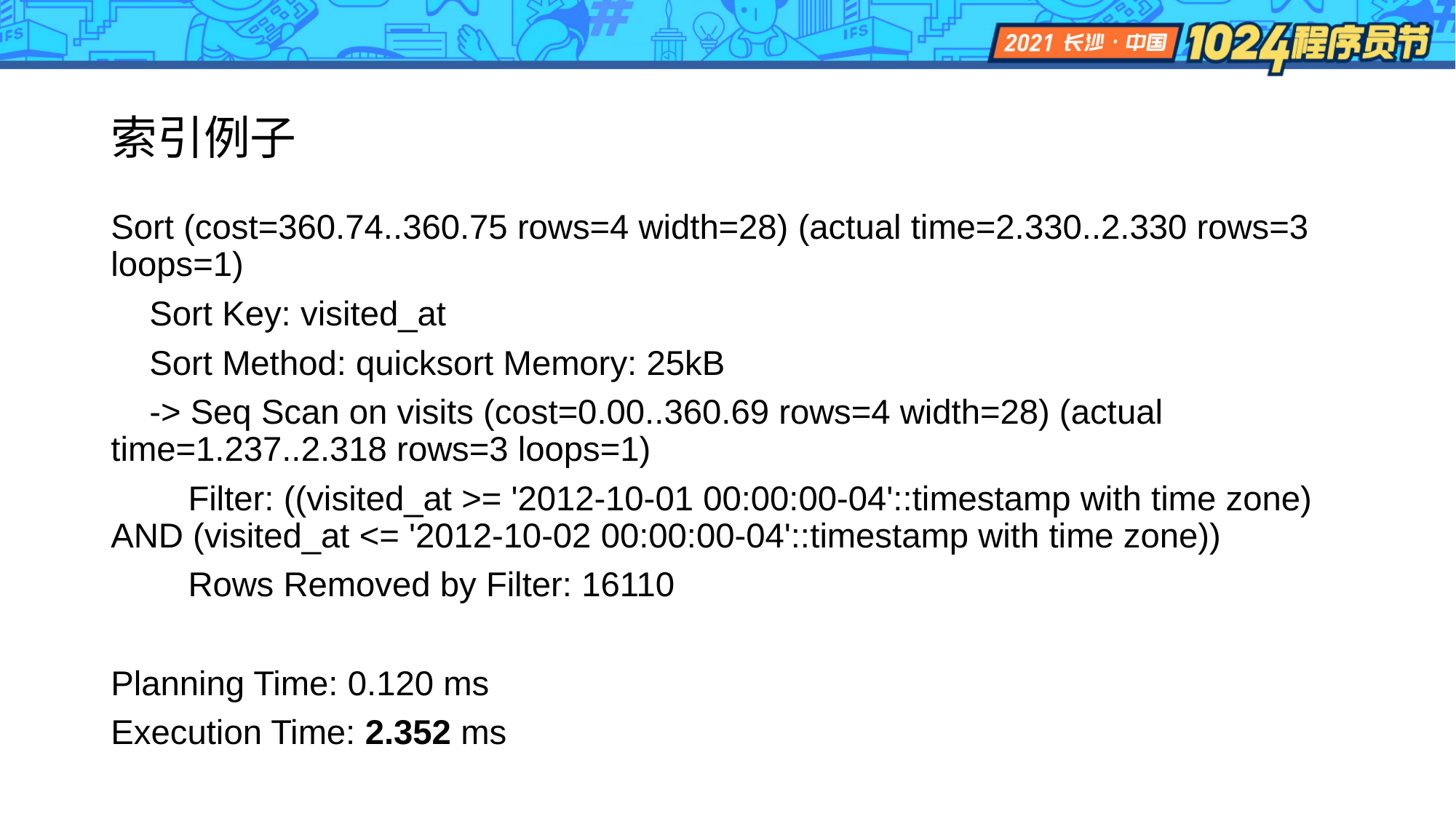

# 索引例子
Sort (cost=360.74..360.75 rows=4 width=28) (actual time=2.330..2.330 rows=3 loops=1)
    Sort Key: visited_at
    Sort Method: quicksort Memory: 25kB
    -> Seq Scan on visits (cost=0.00..360.69 rows=4 width=28) (actual time=1.237..2.318 rows=3 loops=1)
        Filter: ((visited_at >= '2012-10-01 00:00:00-04'::timestamp with time zone) AND (visited_at <= '2012-10-02 00:00:00-04'::timestamp with time zone))
        Rows Removed by Filter: 16110

Planning Time: 0.120 ms
Execution Time: 2.352 ms